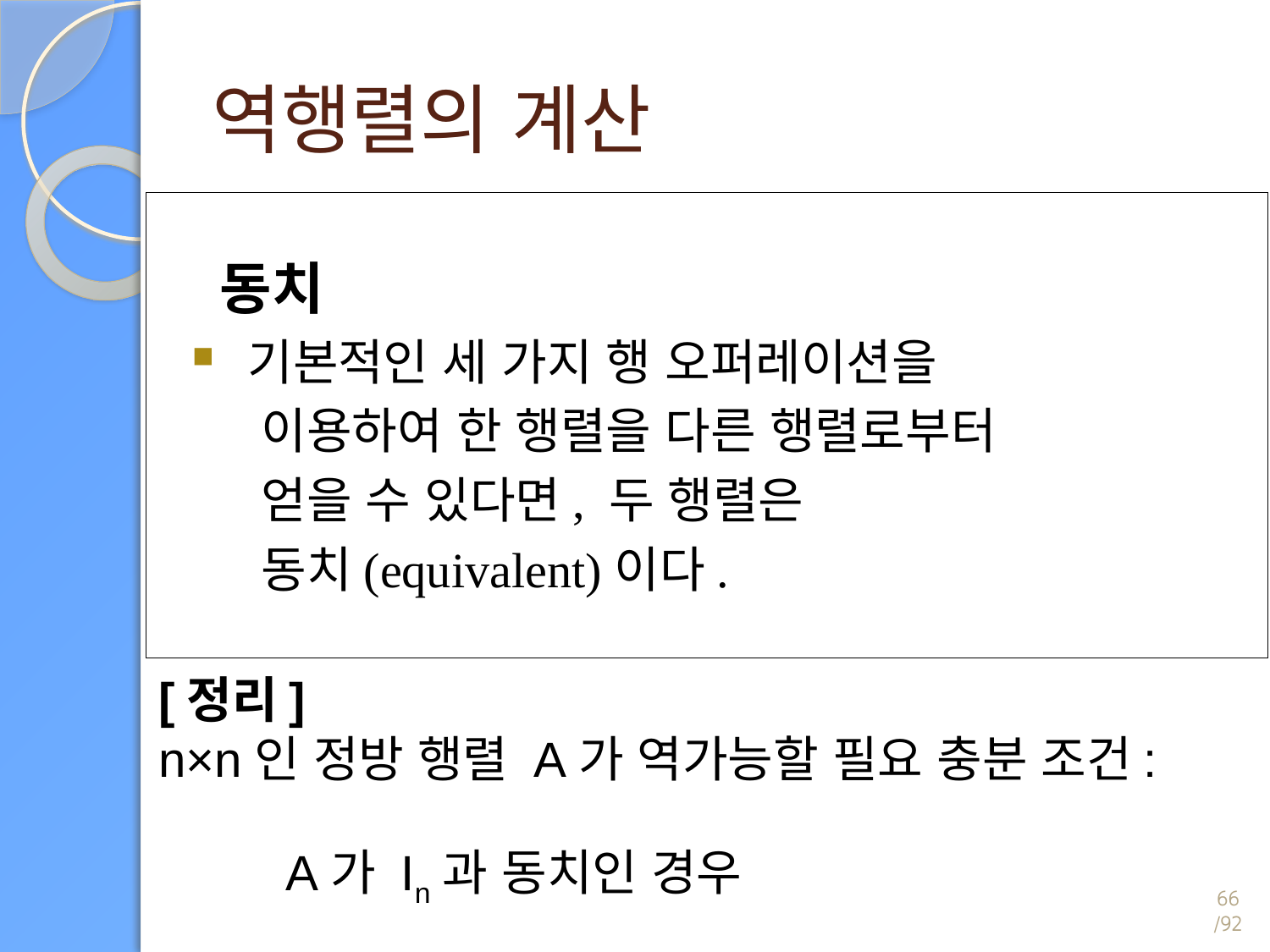

# 역행렬의 계산
   동치
 기본적인 세 가지 행 오퍼레이션을
  이용하여 한 행렬을 다른 행렬로부터
  얻을 수 있다면, 두 행렬은
  동치(equivalent)이다.
[정리]
n×n인 정방 행렬 A가 역가능할 필요 충분 조건:
A가 In과 동치인 경우

66/92